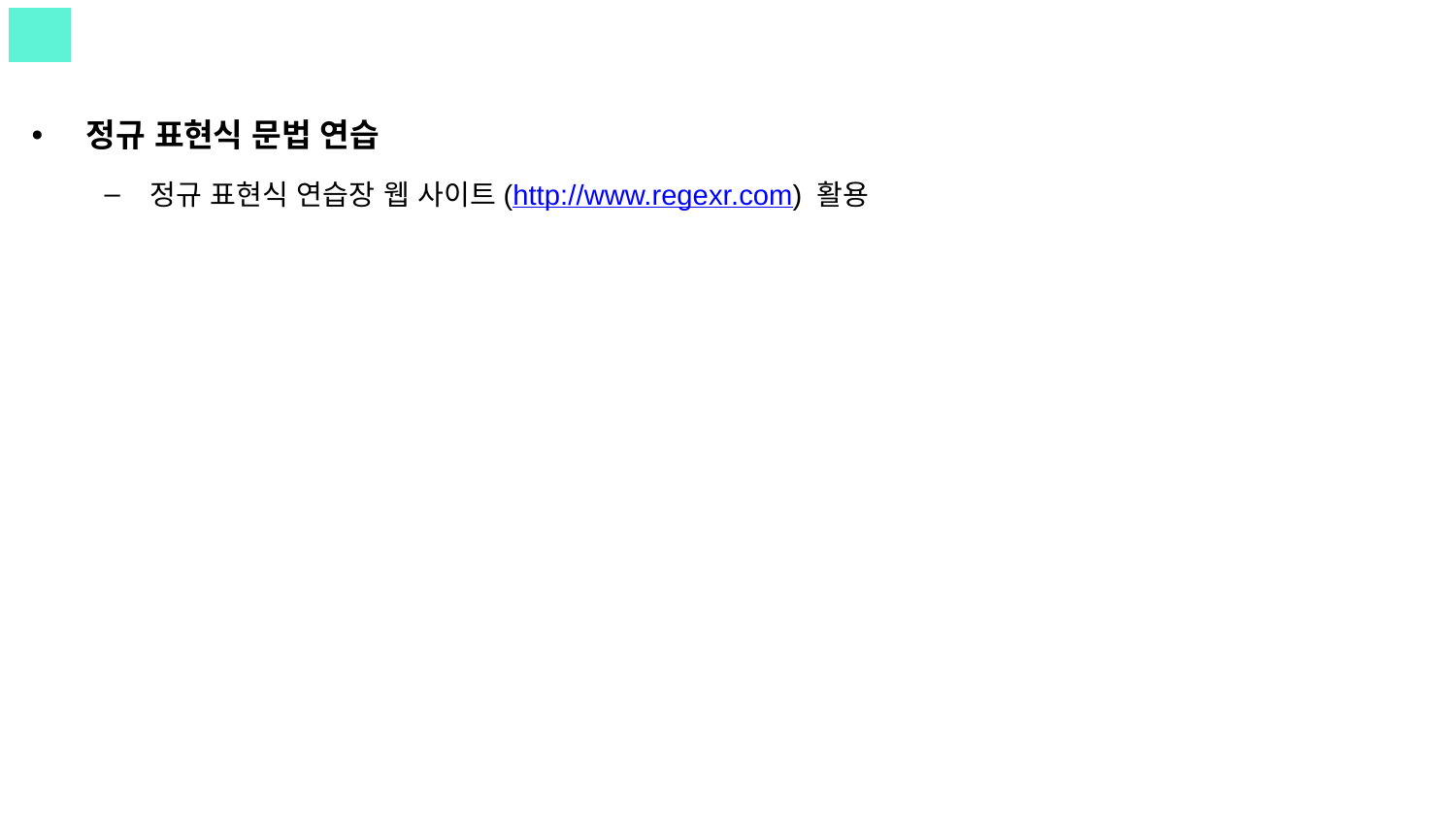

#
정규 표현식 문법 연습
정규 표현식 연습장 웹 사이트(http://www.regexr.com) 활용